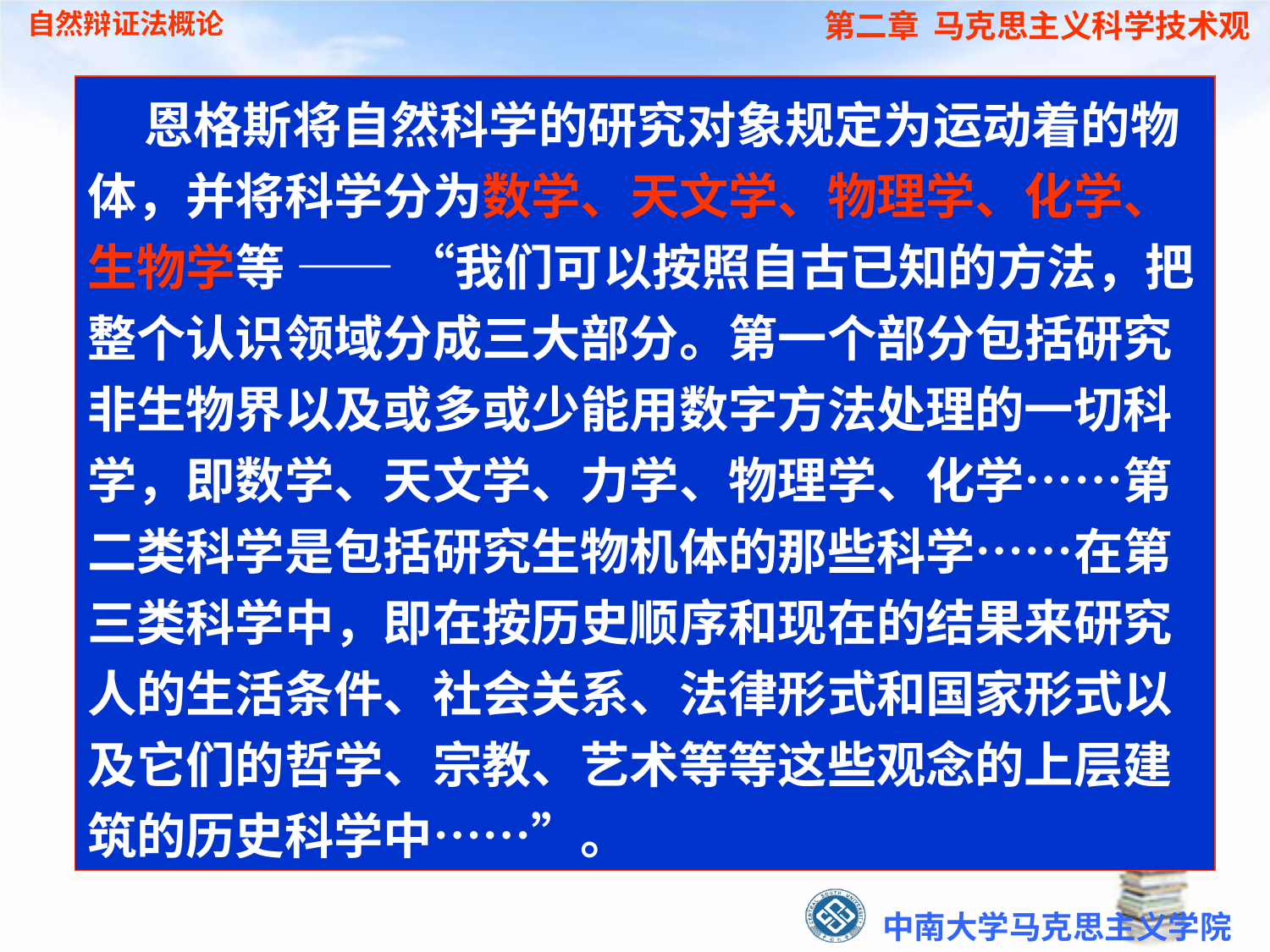

恩格斯将自然科学的研究对象规定为运动着的物体，并将科学分为数学、天文学、物理学、化学、生物学等 —— “我们可以按照自古已知的方法，把整个认识领域分成三大部分。第一个部分包括研究非生物界以及或多或少能用数字方法处理的一切科学，即数学、天文学、力学、物理学、化学……第二类科学是包括研究生物机体的那些科学……在第三类科学中，即在按历史顺序和现在的结果来研究人的生活条件、社会关系、法律形式和国家形式以及它们的哲学、宗教、艺术等等这些观念的上层建筑的历史科学中……”。